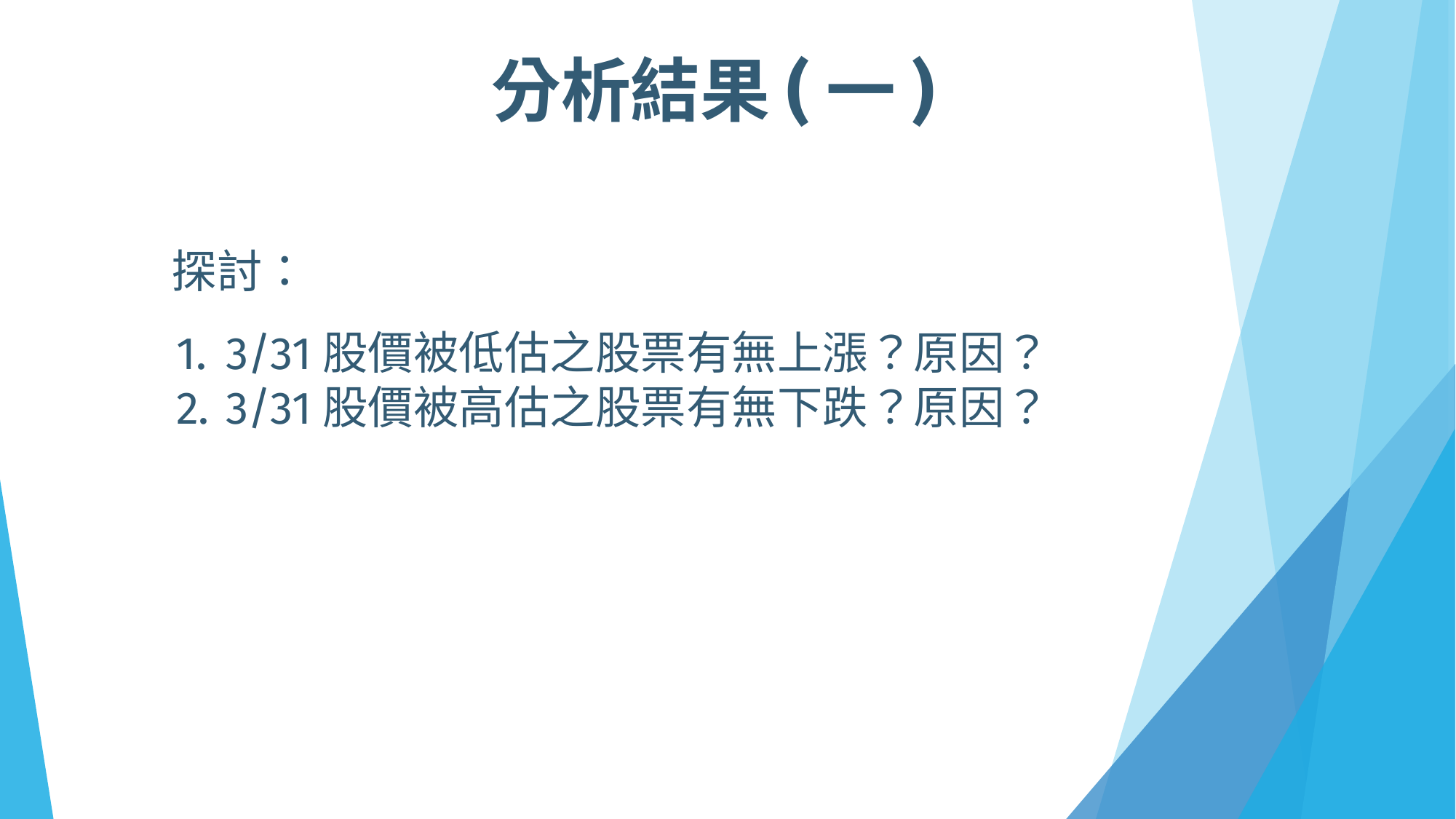

分析結果(一)
探討：
3/31股價被低估之股票有無上漲？原因？
3/31股價被高估之股票有無下跌？原因？